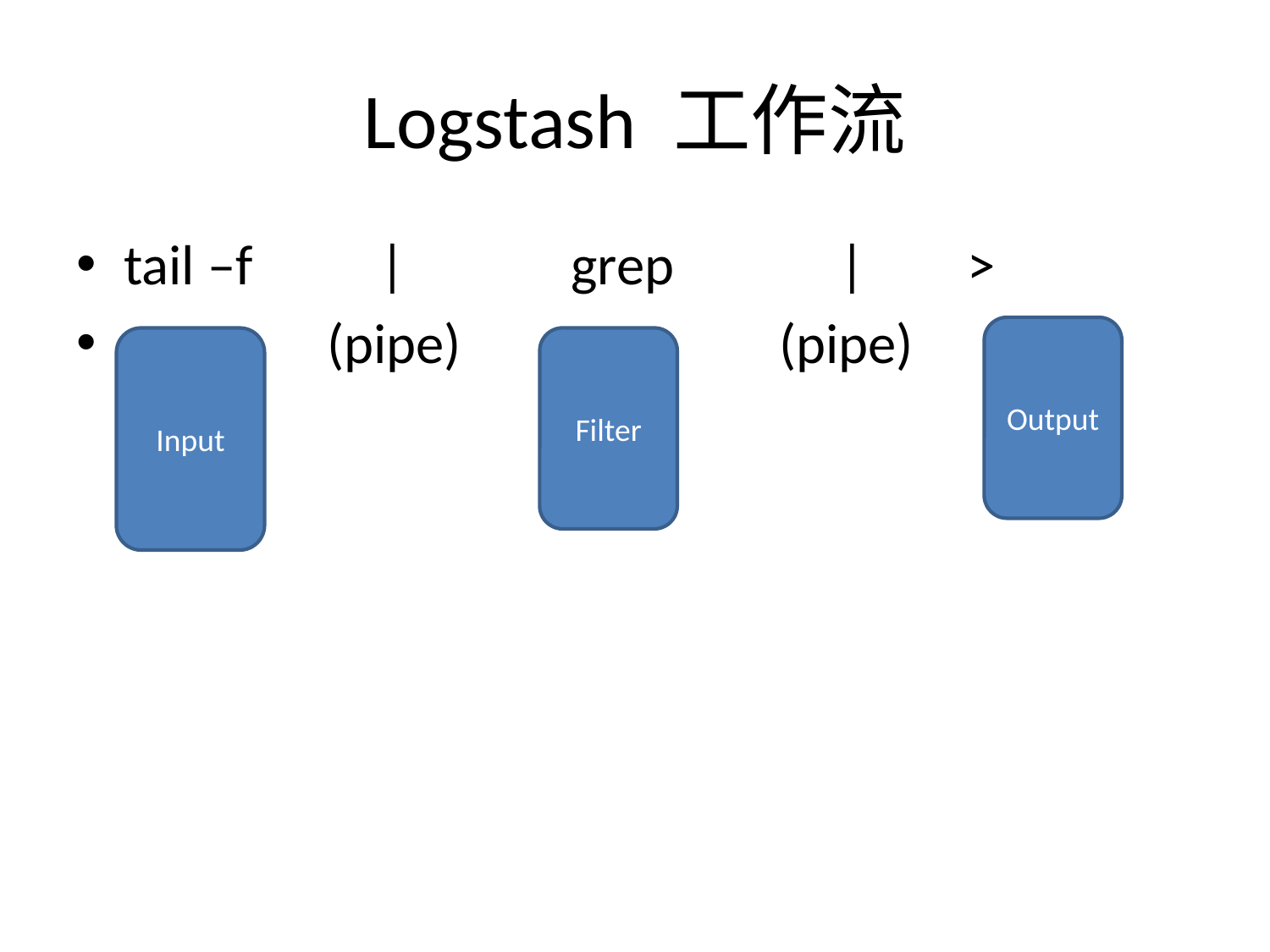

# Logstash 工作流
tail –f          |             grep             |        >
                (pipe)                         (pipe)
Output
Input
Filter